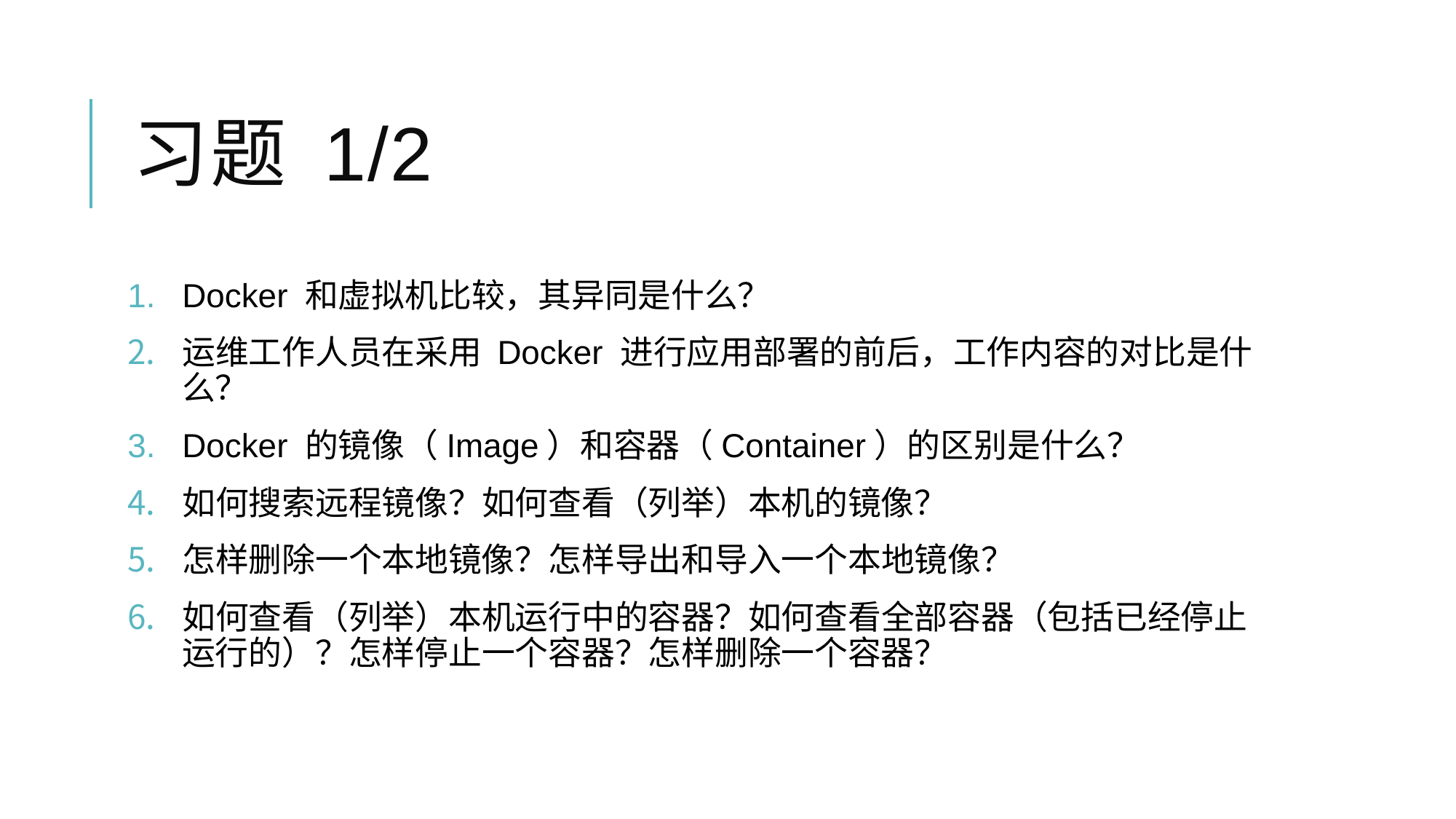

# 习题 1/2
Docker 和虚拟机比较，其异同是什么？
运维工作人员在采用 Docker 进行应用部署的前后，工作内容的对比是什么？
Docker 的镜像（Image）和容器（Container）的区别是什么？
如何搜索远程镜像？如何查看（列举）本机的镜像？
怎样删除一个本地镜像？怎样导出和导入一个本地镜像？
如何查看（列举）本机运行中的容器？如何查看全部容器（包括已经停止运行的）？怎样停止一个容器？怎样删除一个容器？